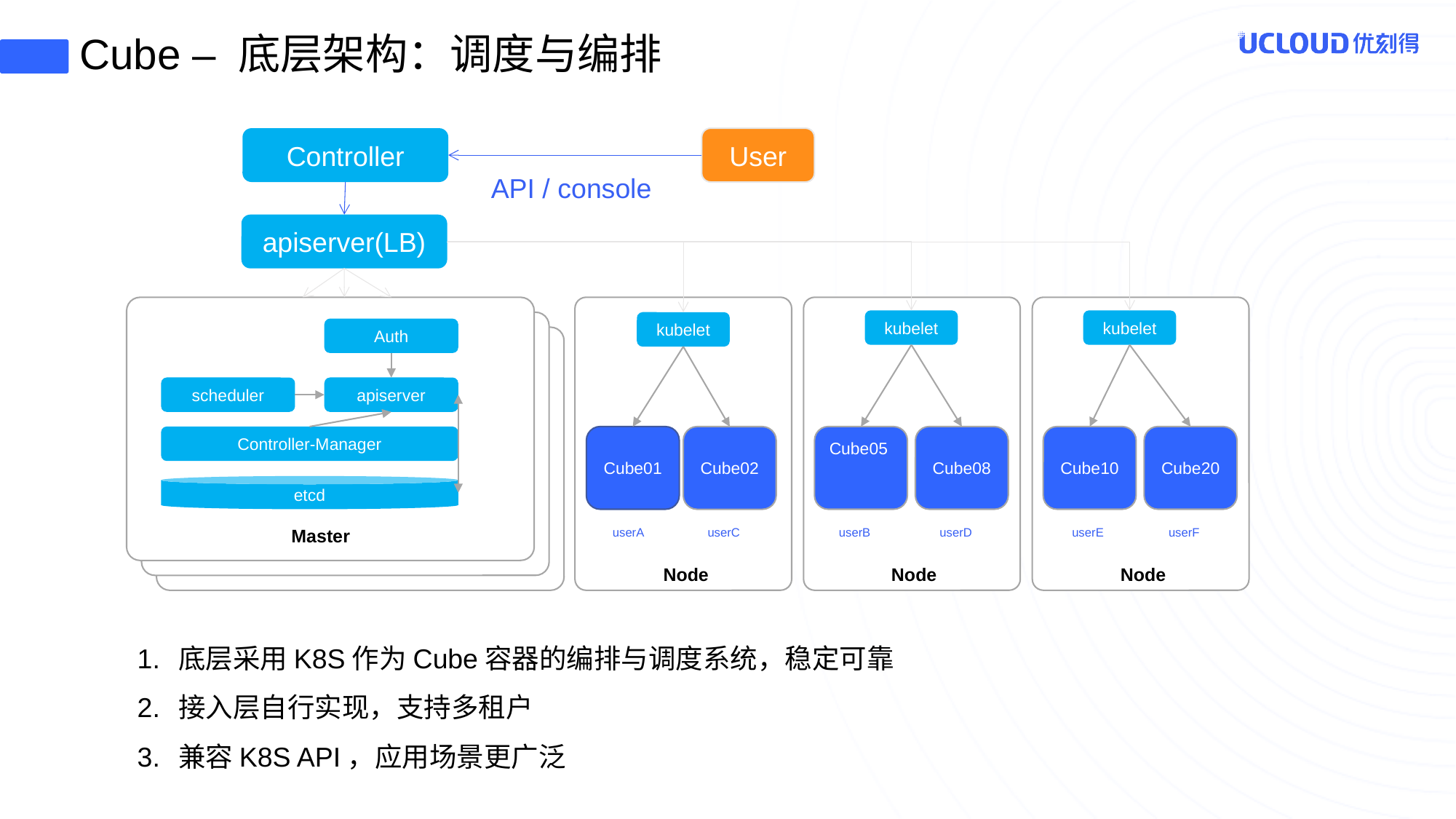

Cube – 底层架构：调度与编排

Controller
User
API / console
apiserver(LB)

kubelet
kubelet
kubelet

Auth

scheduler
apiserver
Cube01
Cube05
Cube08
Cube10
Cube20
Controller-Manager
Cube02
etcd
Master
userC
userA
userB
userD
userE
userF
Node
Node
Node
底层采用K8S作为Cube容器的编排与调度系统，稳定可靠
接入层自行实现，支持多租户
兼容K8S API，应用场景更广泛